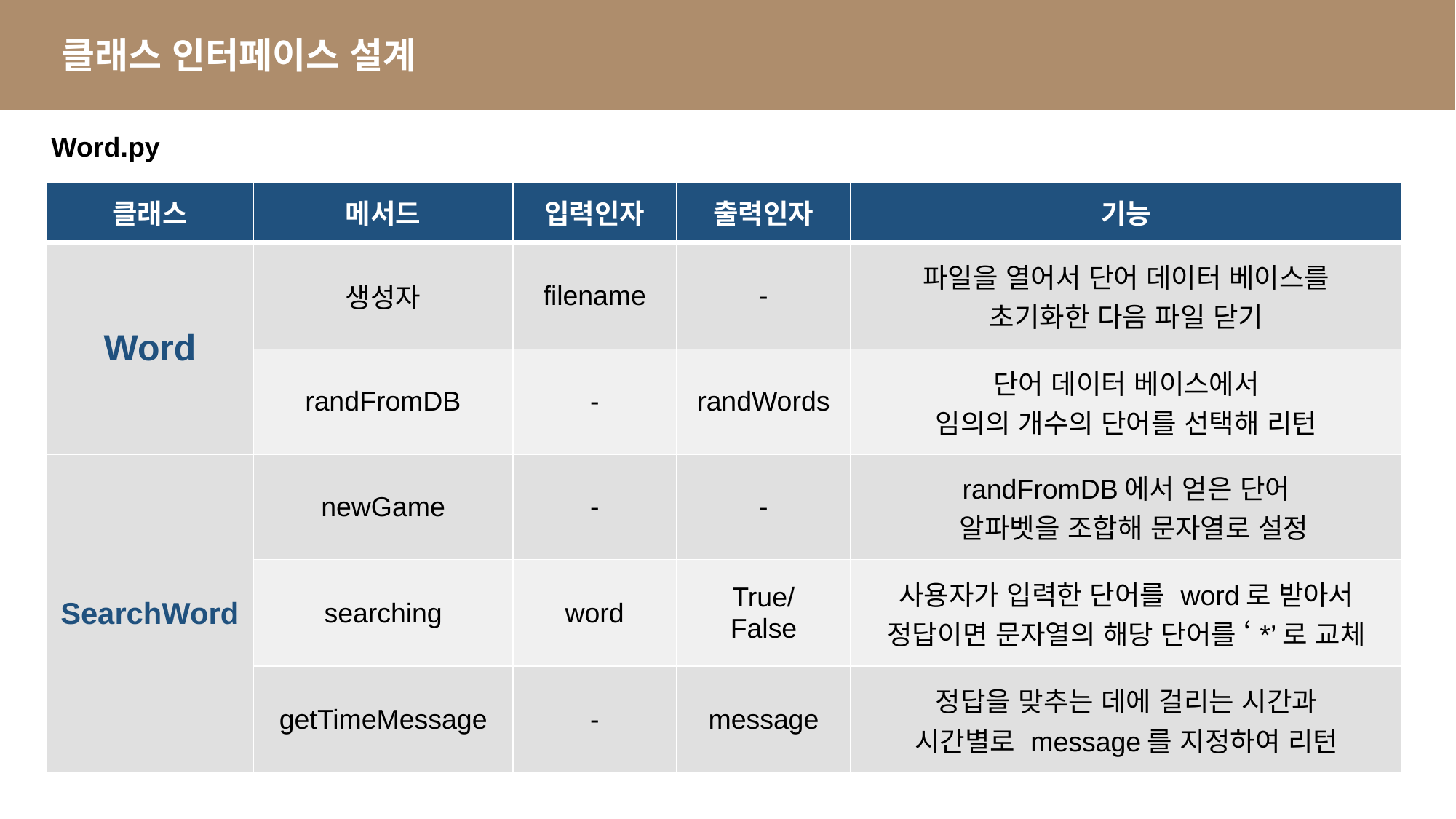

클래스 인터페이스 설계
Word.py
| 클래스 | 메서드 | 입력인자 | 출력인자 | 기능 |
| --- | --- | --- | --- | --- |
| Word | 생성자 | filename | - | 파일을 열어서 단어 데이터 베이스를 초기화한 다음 파일 닫기 |
|  | randFromDB | - | randWords | 단어 데이터 베이스에서 임의의 개수의 단어를 선택해 리턴 |
| SearchWord | newGame | - | - | randFromDB에서 얻은 단어 알파벳을 조합해 문자열로 설정 |
|  | searching | word | True/ False | 사용자가 입력한 단어를 word로 받아서 정답이면 문자열의 해당 단어를 ‘\*’로 교체 |
|  | getTimeMessage | - | message | 정답을 맞추는 데에 걸리는 시간과 시간별로 message를 지정하여 리턴 |